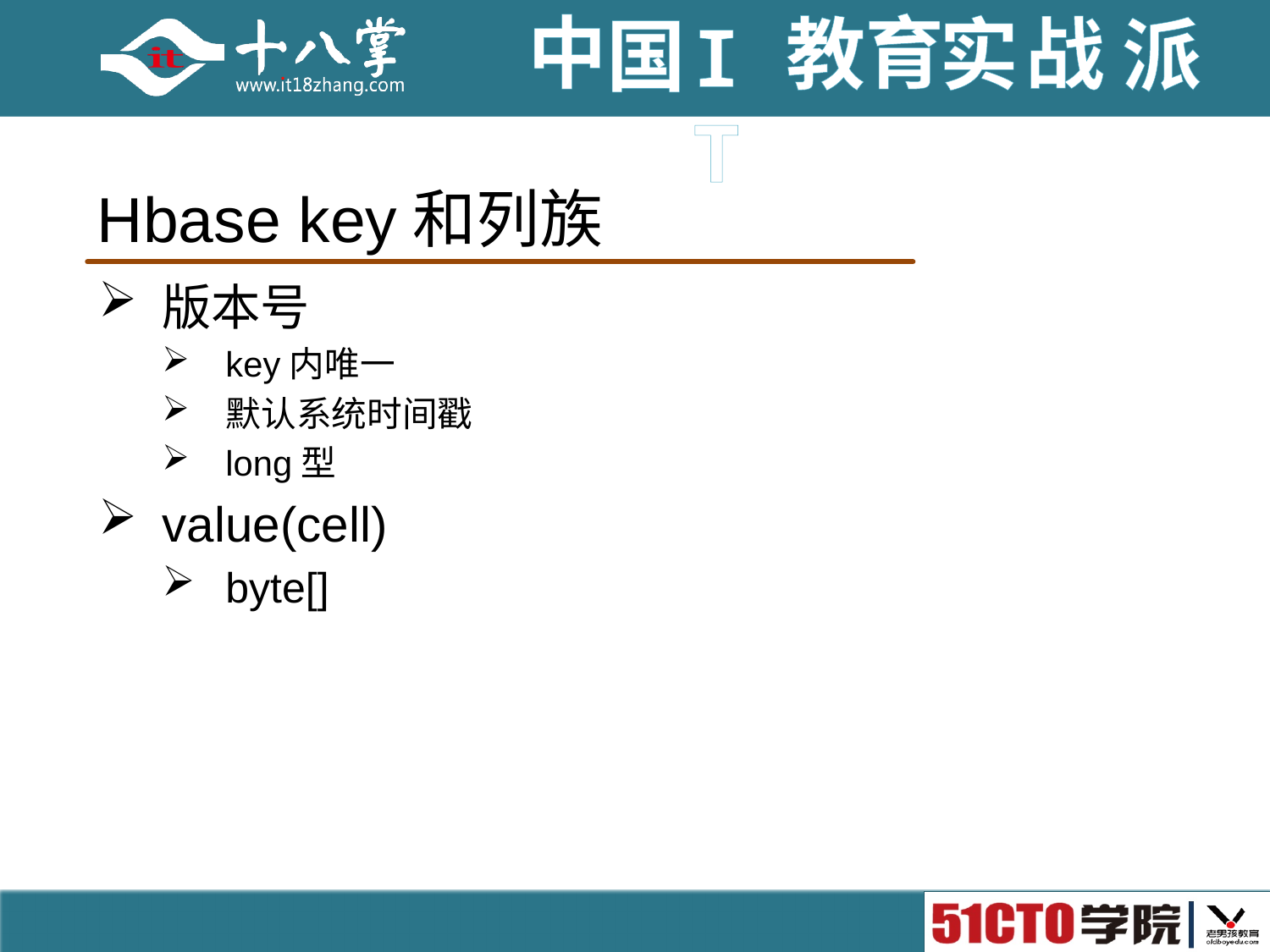

# Hbase key和列族
版本号
key内唯一
默认系统时间戳
long型
value(cell)
byte[]